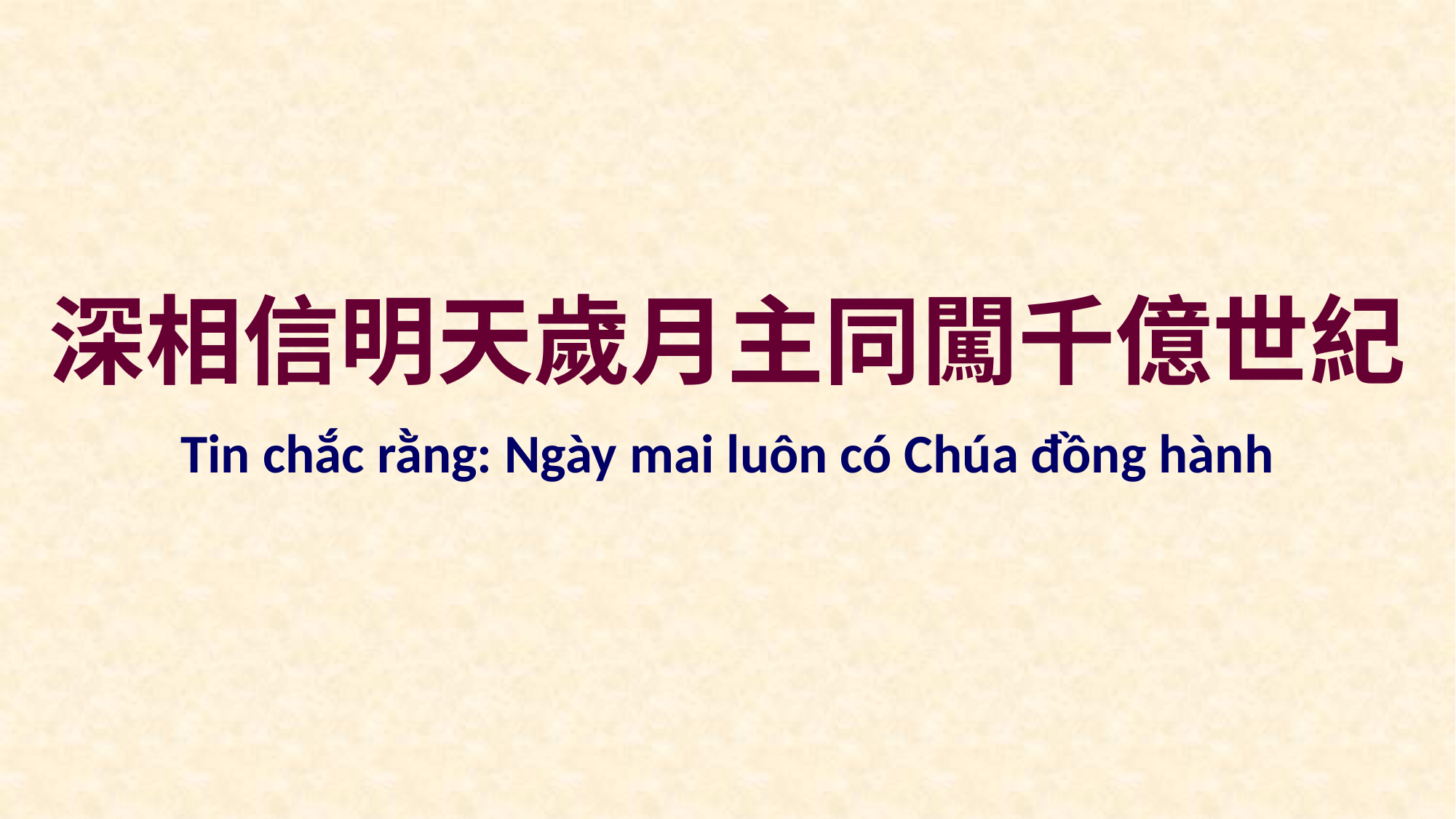

深相信明天歲月主同闖千億世紀
Tin chắc rằng: Ngày mai luôn có Chúa đồng hành